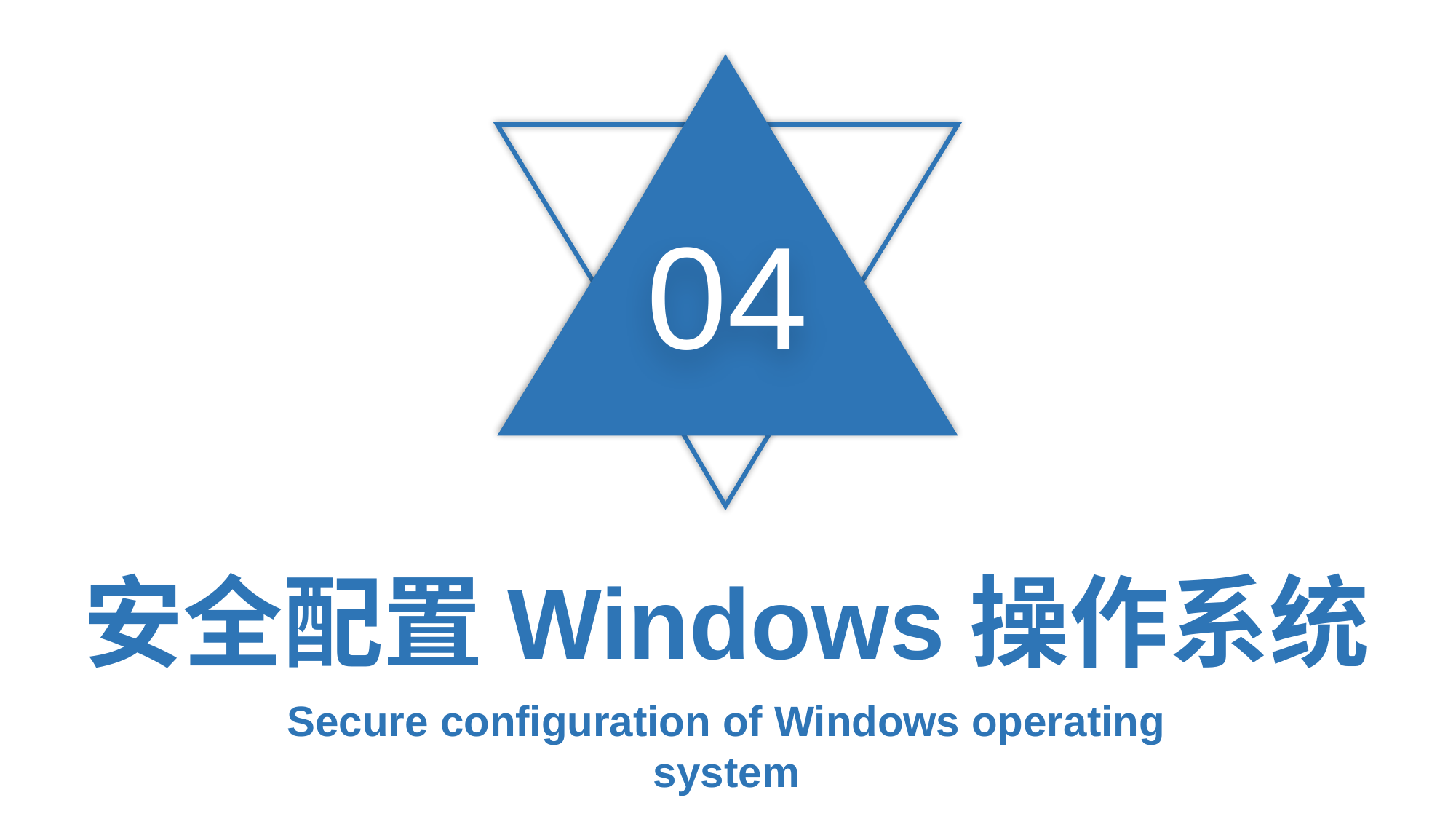

04
安全配置Windows操作系统
Secure configuration of Windows operating system